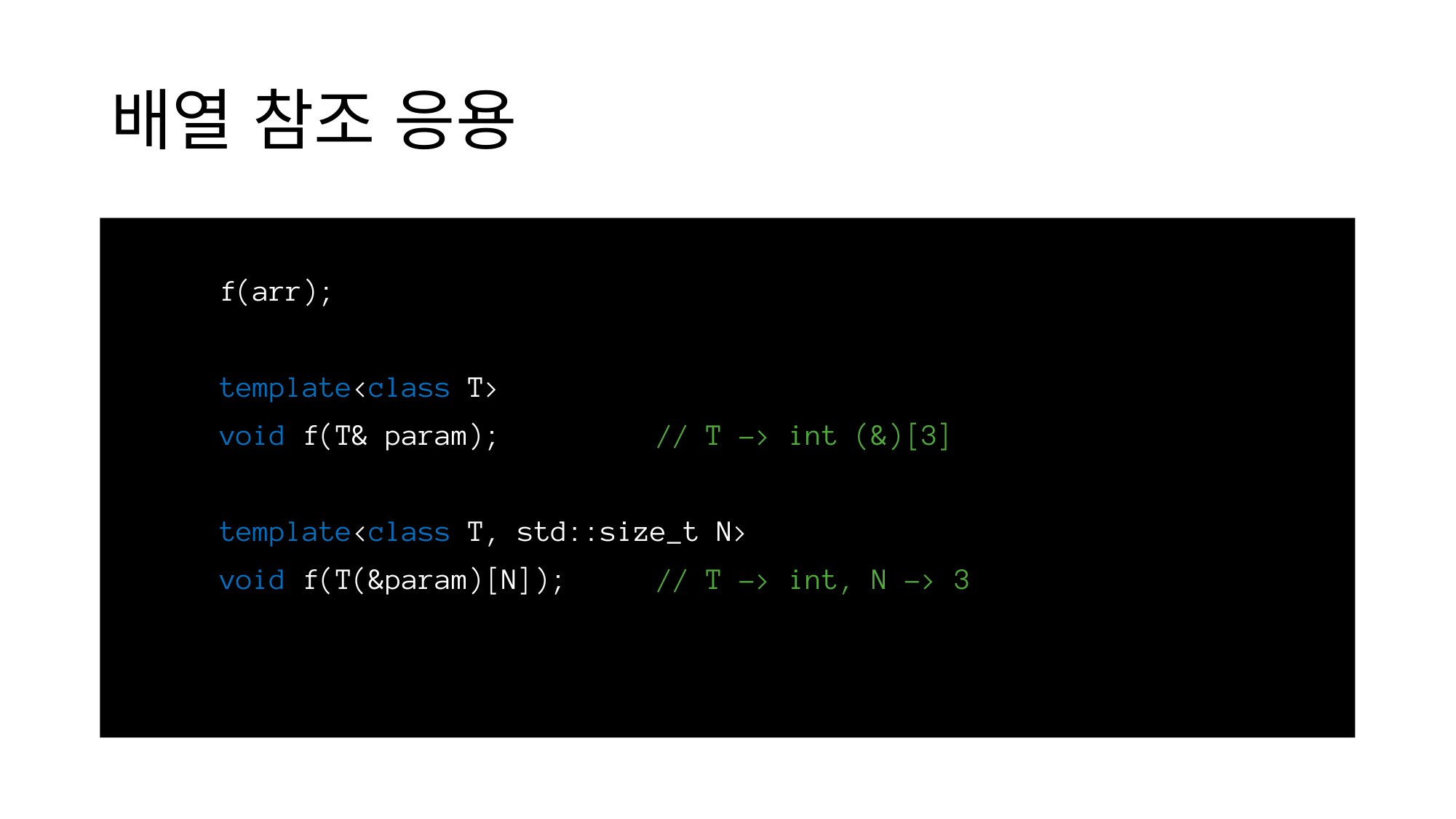

# 배열 참조 응용

	f(arr);

	template<class T>
	void f(T& param);		// T -> int (&)[3]

	template<class T, std::size_t N>
	void f(T(&param)[N]); 	// T -> int, N -> 3